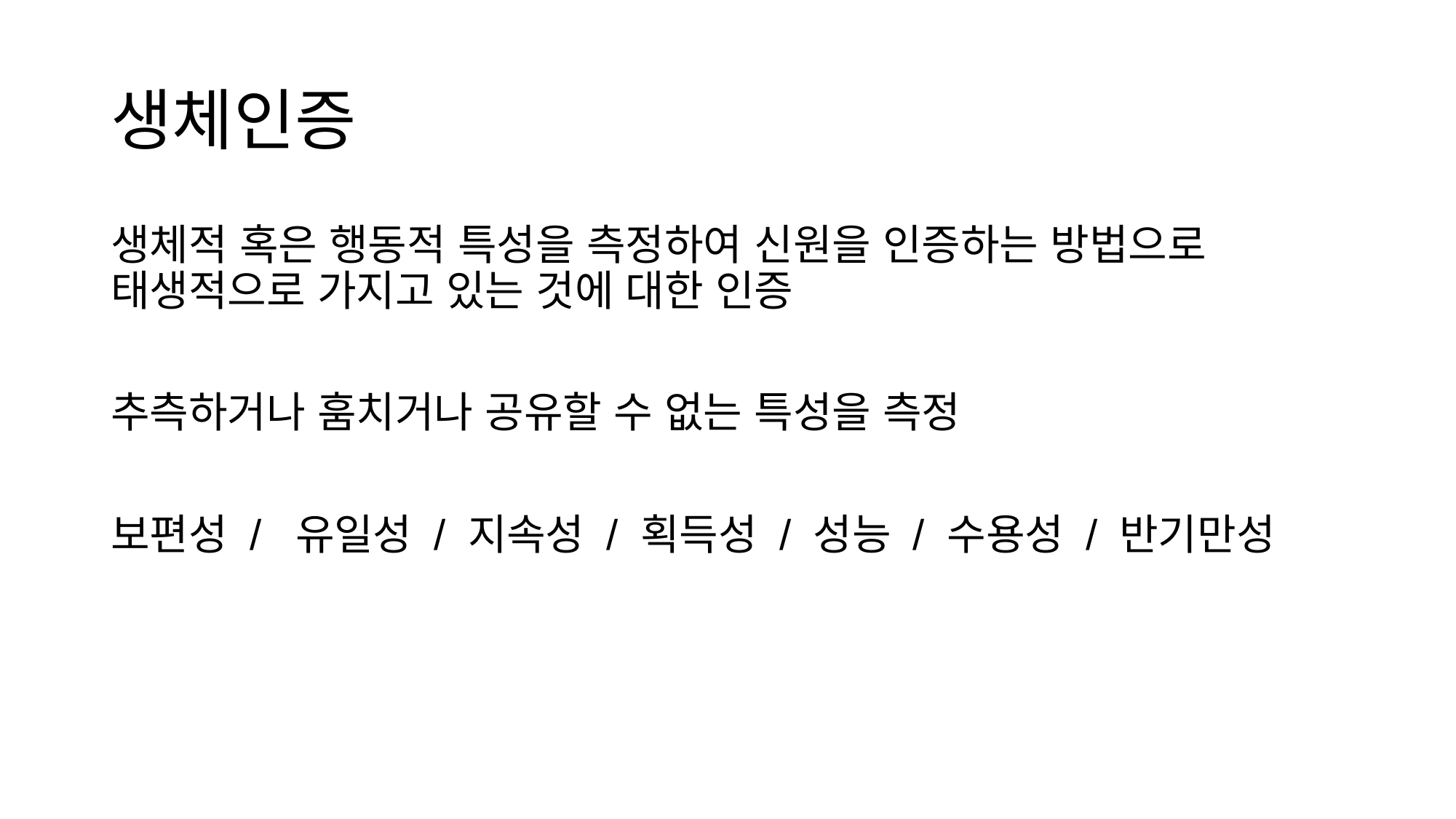

# 생체인증
생체적 혹은 행동적 특성을 측정하여 신원을 인증하는 방법으로 태생적으로 가지고 있는 것에 대한 인증

추측하거나 훔치거나 공유할 수 없는 특성을 측정

보편성 /  유일성 / 지속성 / 획득성 / 성능 / 수용성 / 반기만성